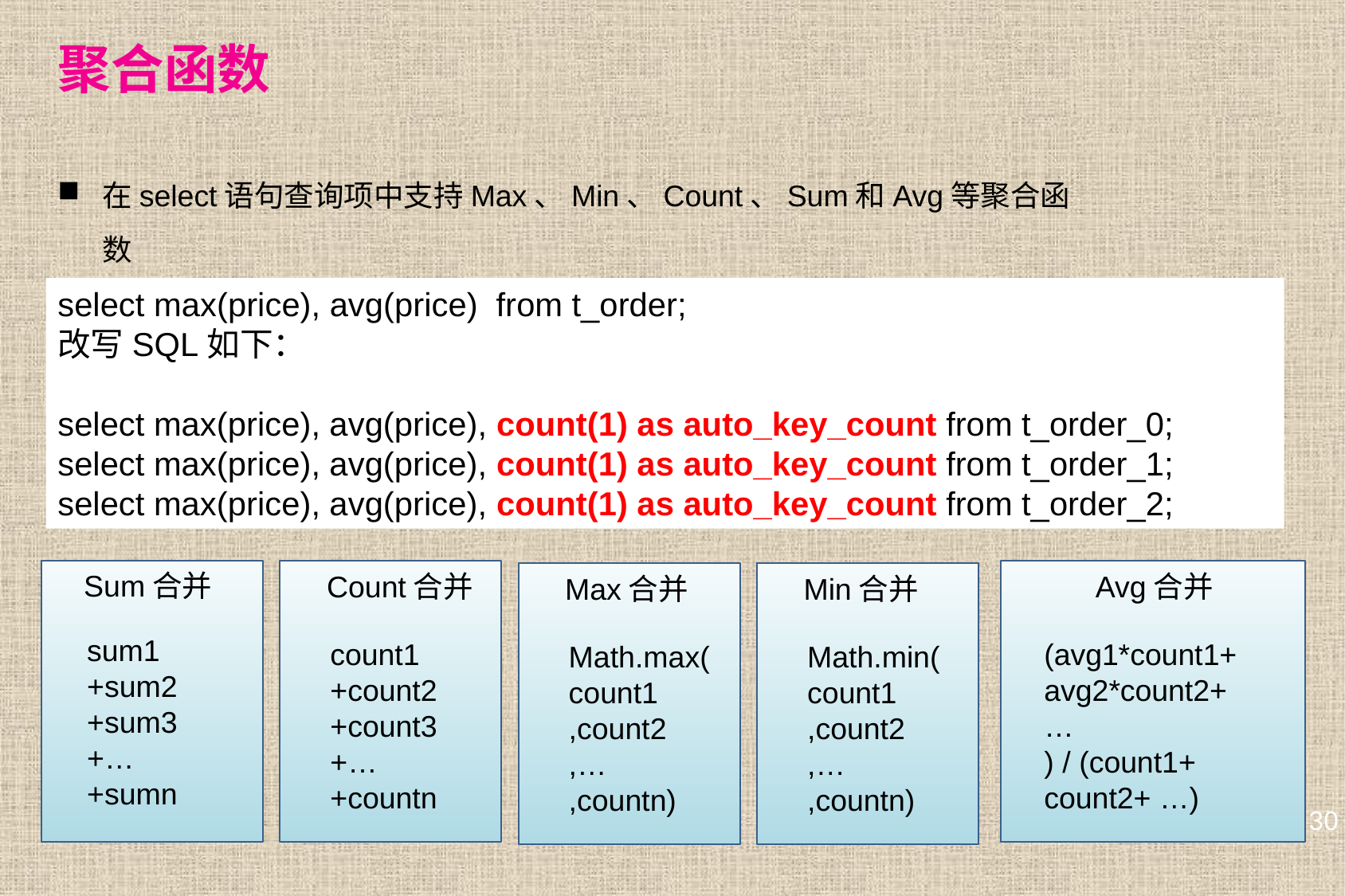

# 聚合函数
在select语句查询项中支持Max、Min、Count、Sum和Avg等聚合函数
对于Avg操作需要修改SQL动态增加Count列
select max(price), avg(price)  from t_order;
改写SQL如下：

select max(price), avg(price), count(1) as auto_key_count from t_order_0;
select max(price), avg(price), count(1) as auto_key_count from t_order_1;
select max(price), avg(price), count(1) as auto_key_count from t_order_2;

Sum合并
sum1
+sum2
+sum3
+…
+sumn

Count合并
count1
+count2
+count3
+…
+countn

Avg合并

Max合并
Math.max(
count1
,count2
,…
,countn)

Min合并
Math.min(
count1
,count2
,…
,countn)
(avg1*count1+
avg2*count2+
…
) / (count1+
count2+ …)